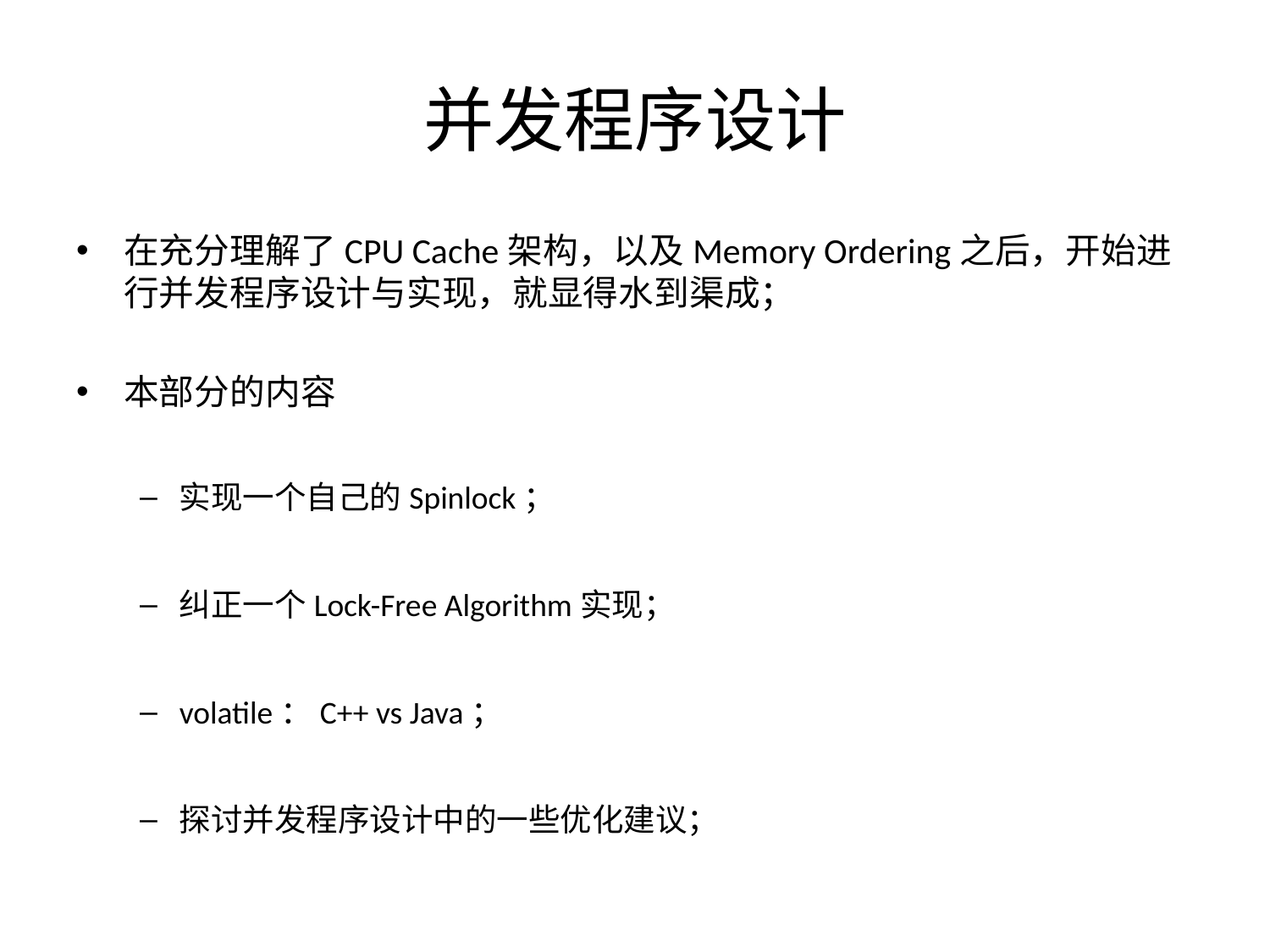

# 并发程序设计
在充分理解了CPU Cache架构，以及Memory Ordering之后，开始进行并发程序设计与实现，就显得水到渠成；

本部分的内容

实现一个自己的Spinlock；

纠正一个Lock-Free Algorithm实现；

volatile：C++ vs Java；

探讨并发程序设计中的一些优化建议；